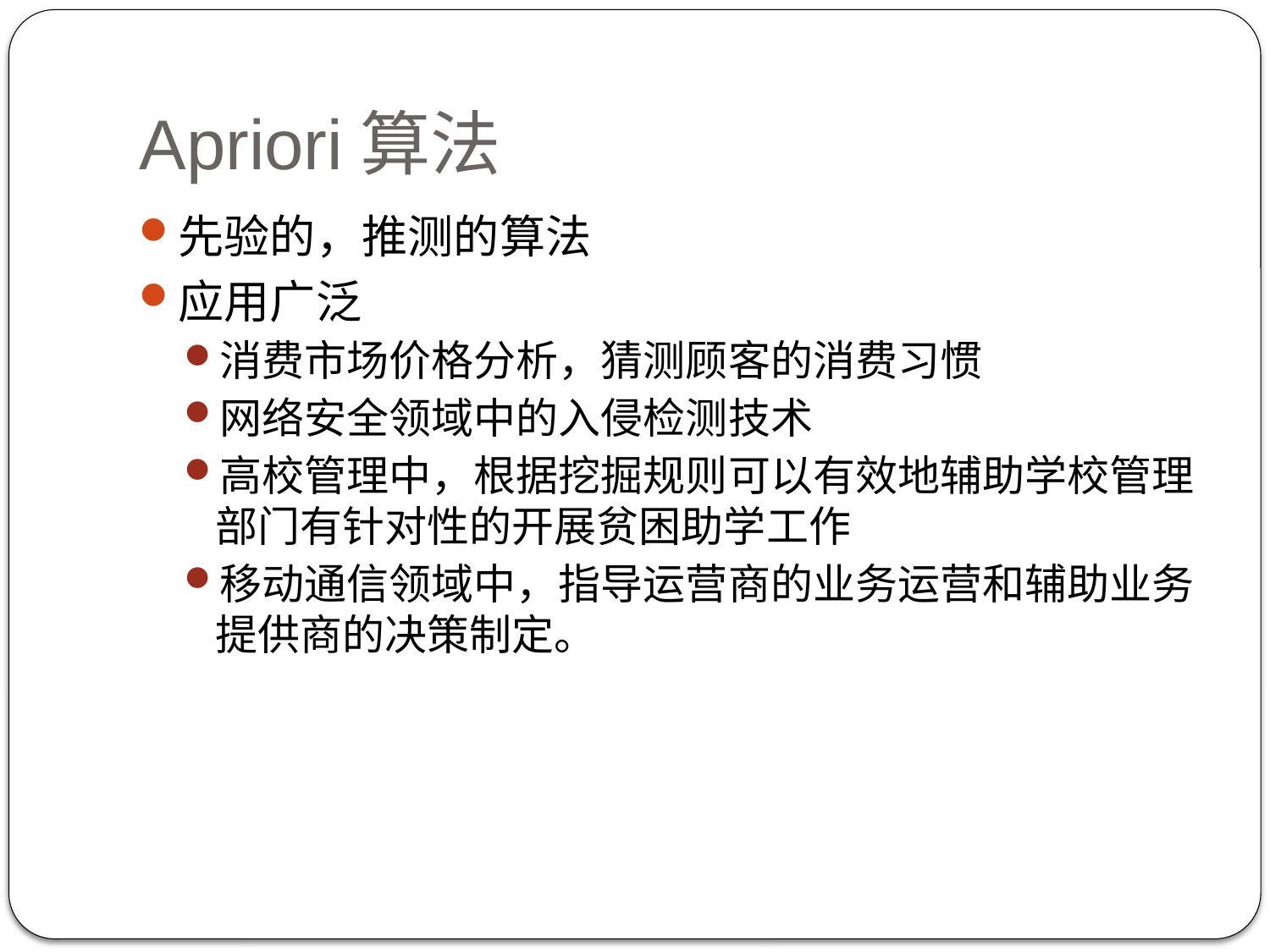

# Apriori算法
先验的，推测的算法
应用广泛
消费市场价格分析，猜测顾客的消费习惯
网络安全领域中的入侵检测技术
高校管理中，根据挖掘规则可以有效地辅助学校管理部门有针对性的开展贫困助学工作
移动通信领域中，指导运营商的业务运营和辅助业务提供商的决策制定。